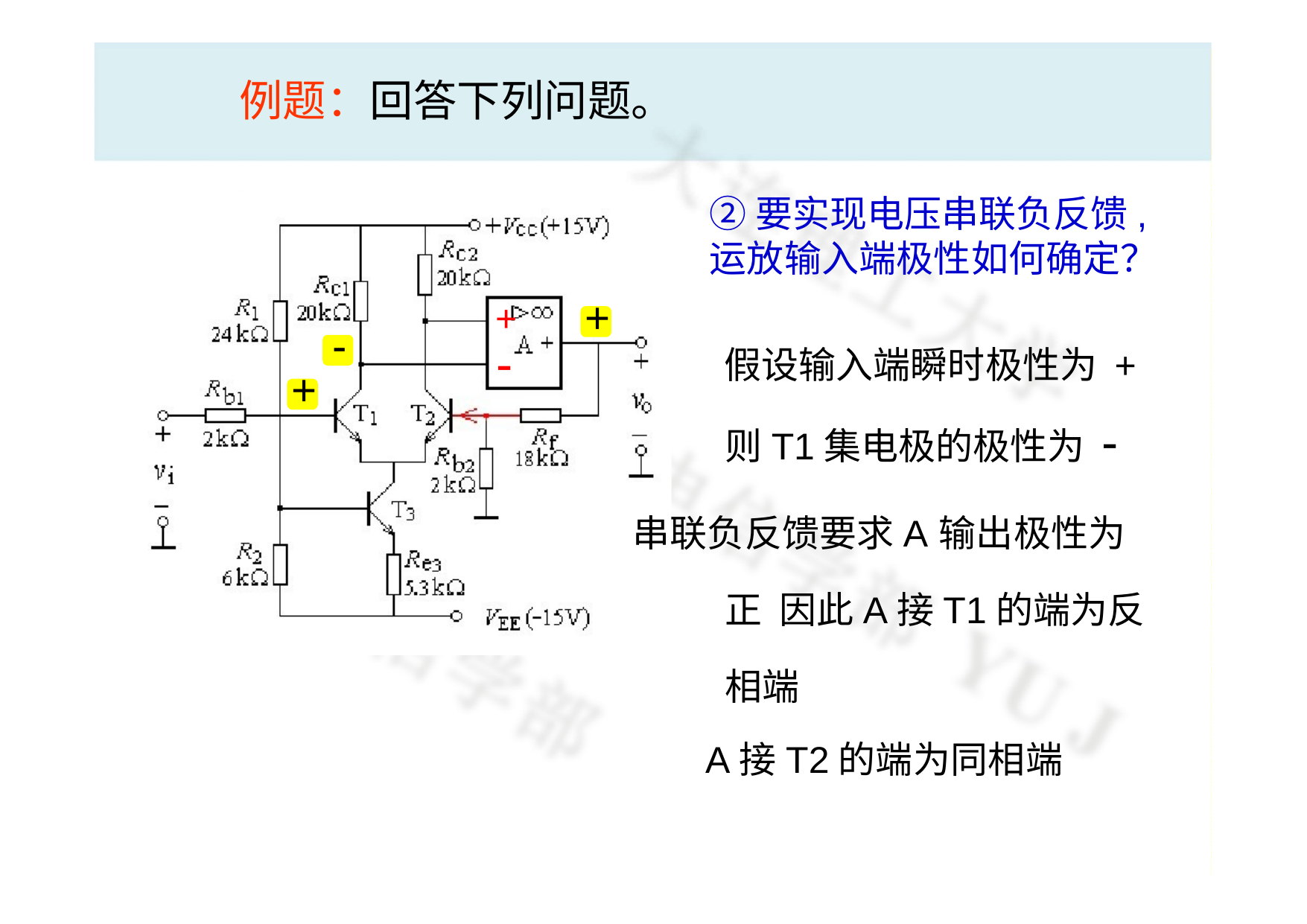

# 例题：回答下列问题。
②要实现电压串联负反馈,  运放输入端极性如何确定？

+
+
-

-

假设输入端瞬时极性为 +
则T1集电极的极性为 -
串联负反馈要求A输出极性为正  因此A接T1的端为反相端
A接T2的端为同相端
+